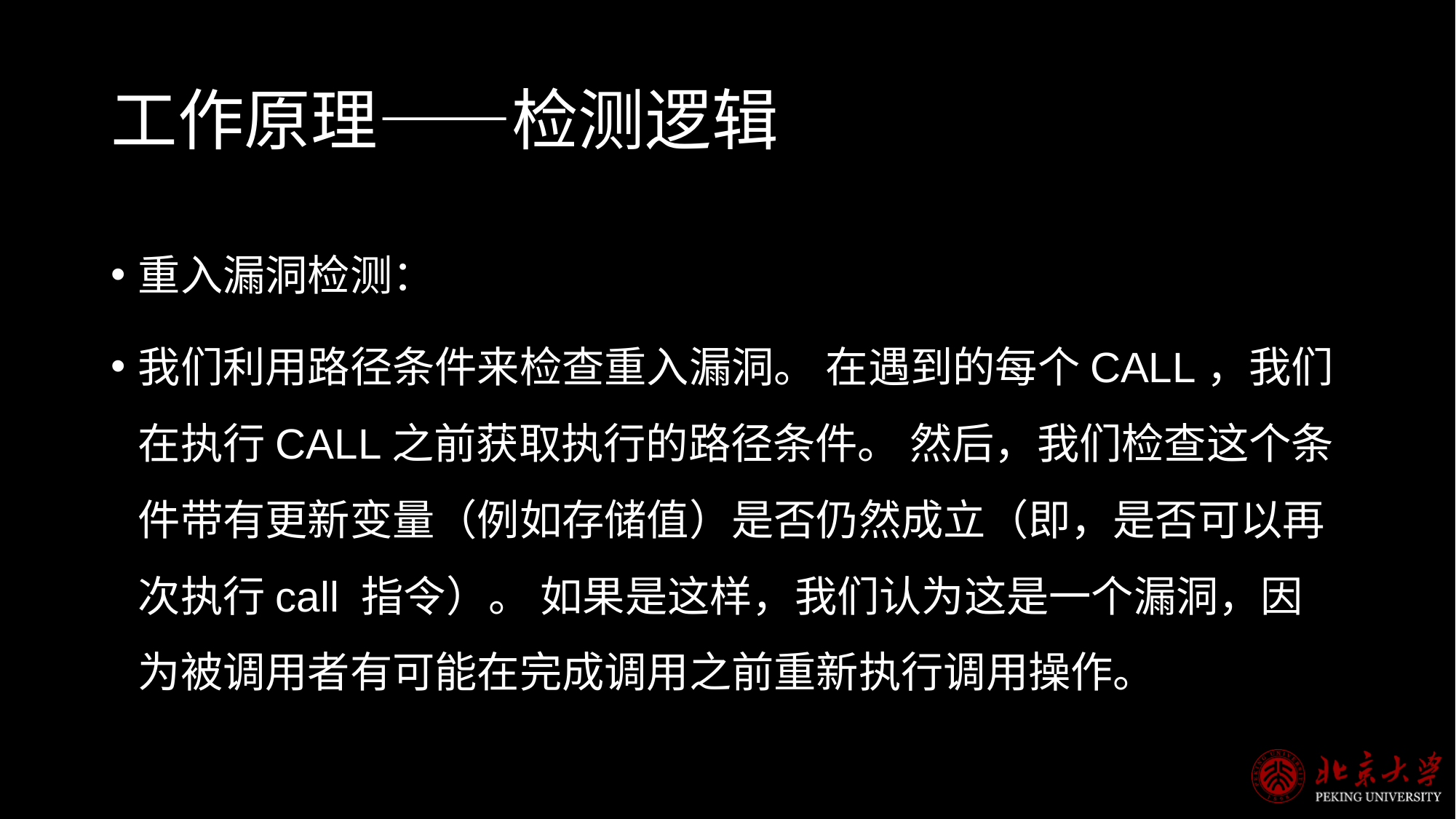

# 工作原理——检测逻辑
重入漏洞检测：
我们利用路径条件来检查重入漏洞。 在遇到的每个CALL，我们在执行CALL之前获取执行的路径条件。 然后，我们检查这个条件带有更新变量（例如存储值）是否仍然成立（即，是否可以再次执行call 指令）。 如果是这样，我们认为这是一个漏洞，因为被调用者有可能在完成调用之前重新执行调用操作。